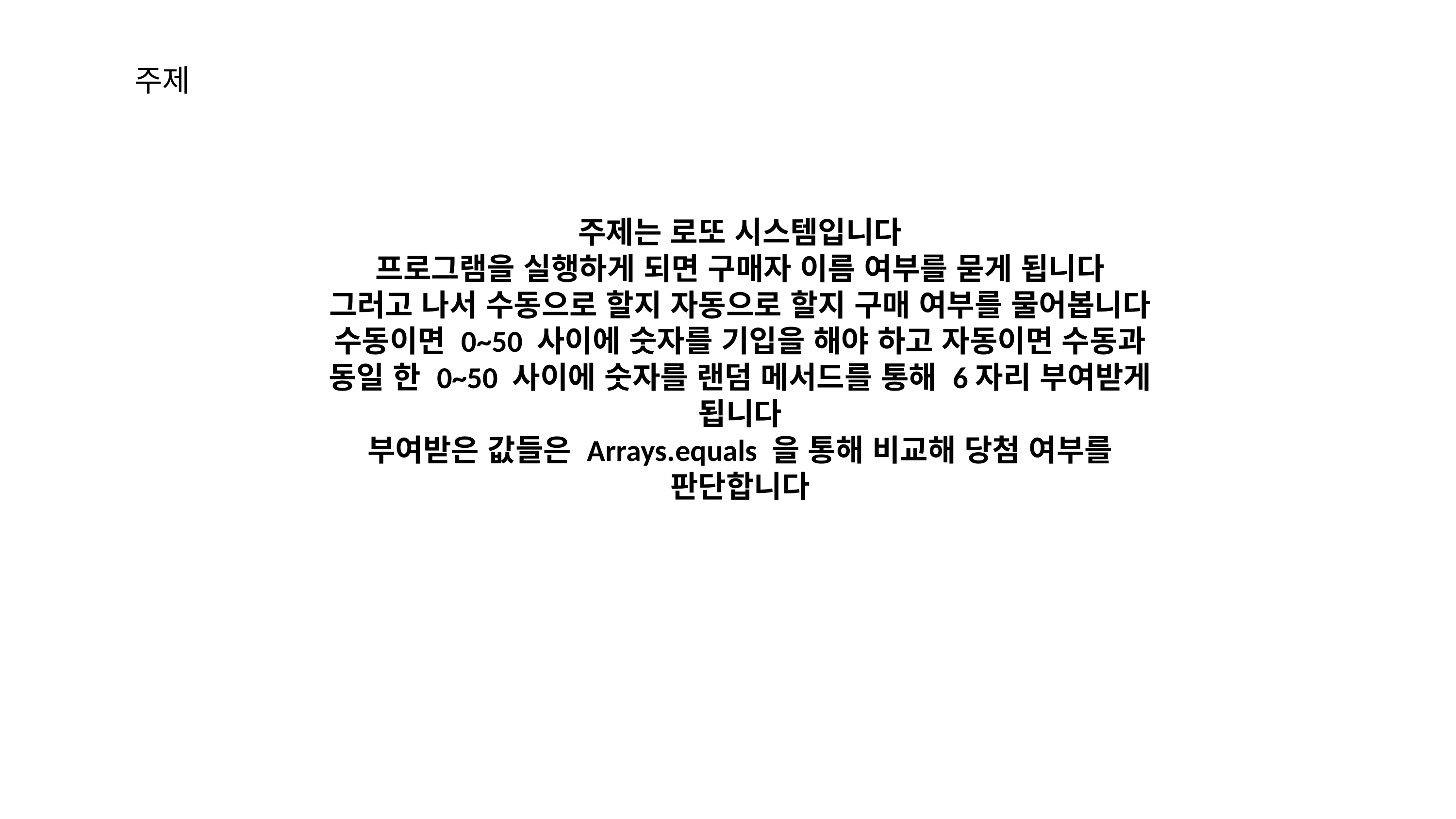

주제
주제는 로또 시스템입니다
프로그램을 실행하게 되면 구매자 이름 여부를 묻게 됩니다
그러고 나서 수동으로 할지 자동으로 할지 구매 여부를 물어봅니다 수동이면 0~50 사이에 숫자를 기입을 해야 하고 자동이면 수동과 동일 한 0~50 사이에 숫자를 랜덤 메서드를 통해 6자리 부여받게 됩니다
부여받은 값들은 Arrays.equals 을 통해 비교해 당첨 여부를 판단합니다